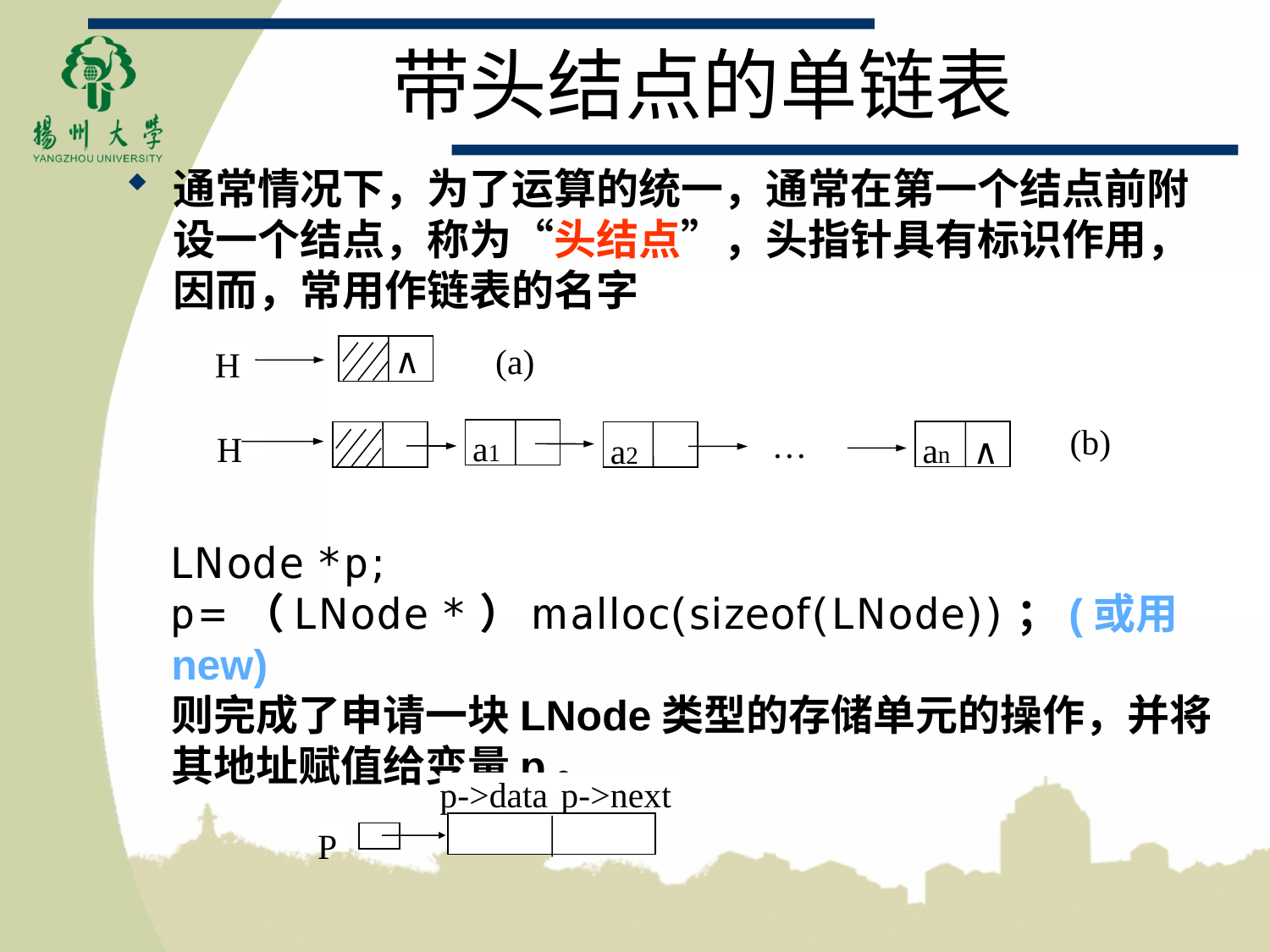

# 带头结点的单链表
通常情况下，为了运算的统一，通常在第一个结点前附设一个结点，称为“头结点”，头指针具有标识作用，因而，常用作链表的名字

∧
(a)

H

(b)

a1

H

a2

…
an
∧

LNode *p;
p=（LNode *）malloc(sizeof(LNode))；(或用new)
则完成了申请一块LNode类型的存储单元的操作，并将其地址赋值给变量p。
p->data
p->next

P